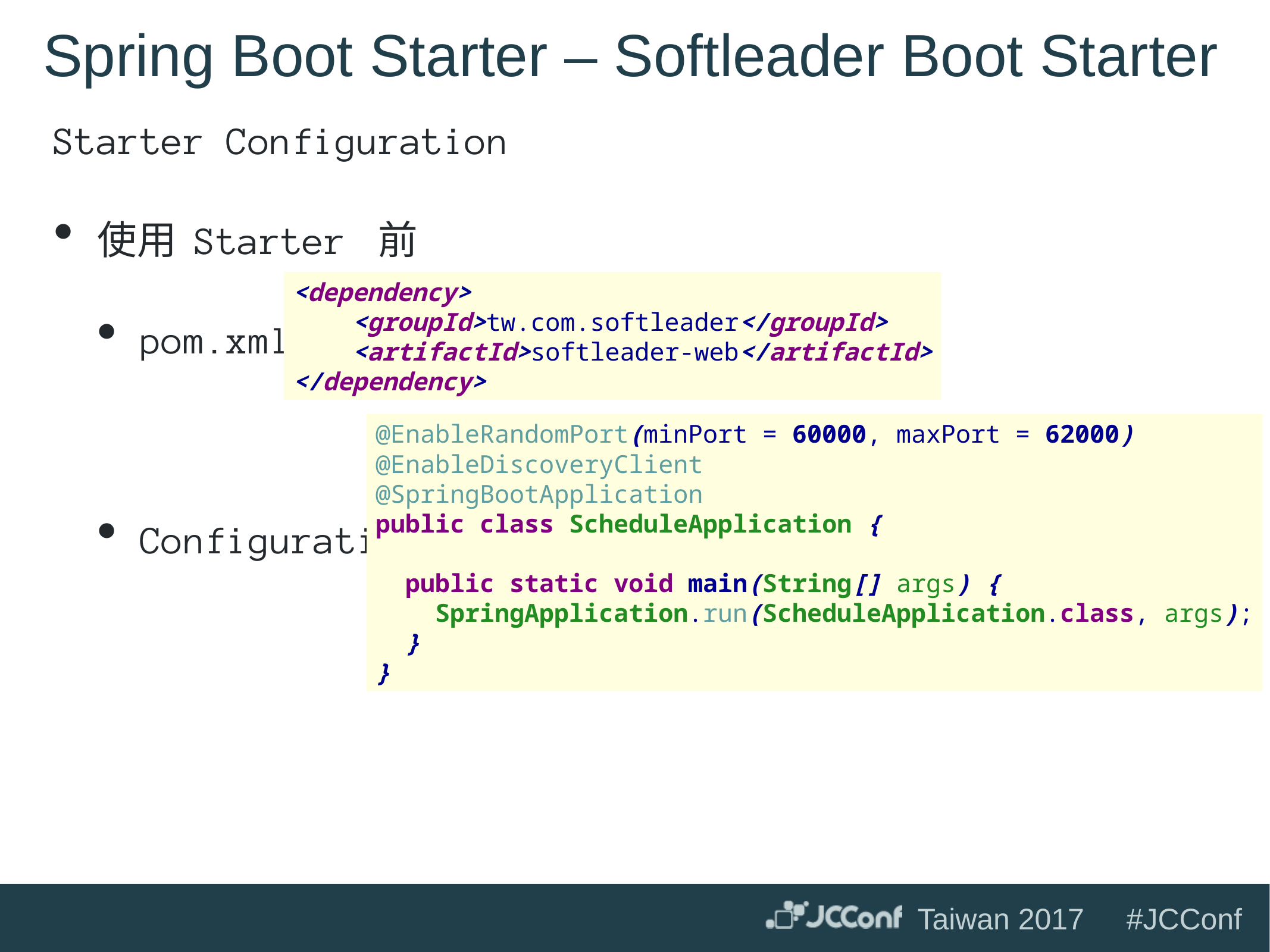

# Spring Boot Starter – Softleader Boot Starter

Starter Configuration
使用 Starter 前
pom.xml

Configuration
<dependency>
    <groupId>tw.com.softleader</groupId>
    <artifactId>softleader-web</artifactId>
</dependency>
@EnableRandomPort(minPort = 60000, maxPort = 62000)
@EnableDiscoveryClient
@SpringBootApplication
public class ScheduleApplication {
  public static void main(String[] args) {
    SpringApplication.run(ScheduleApplication.class, args);
  }
}